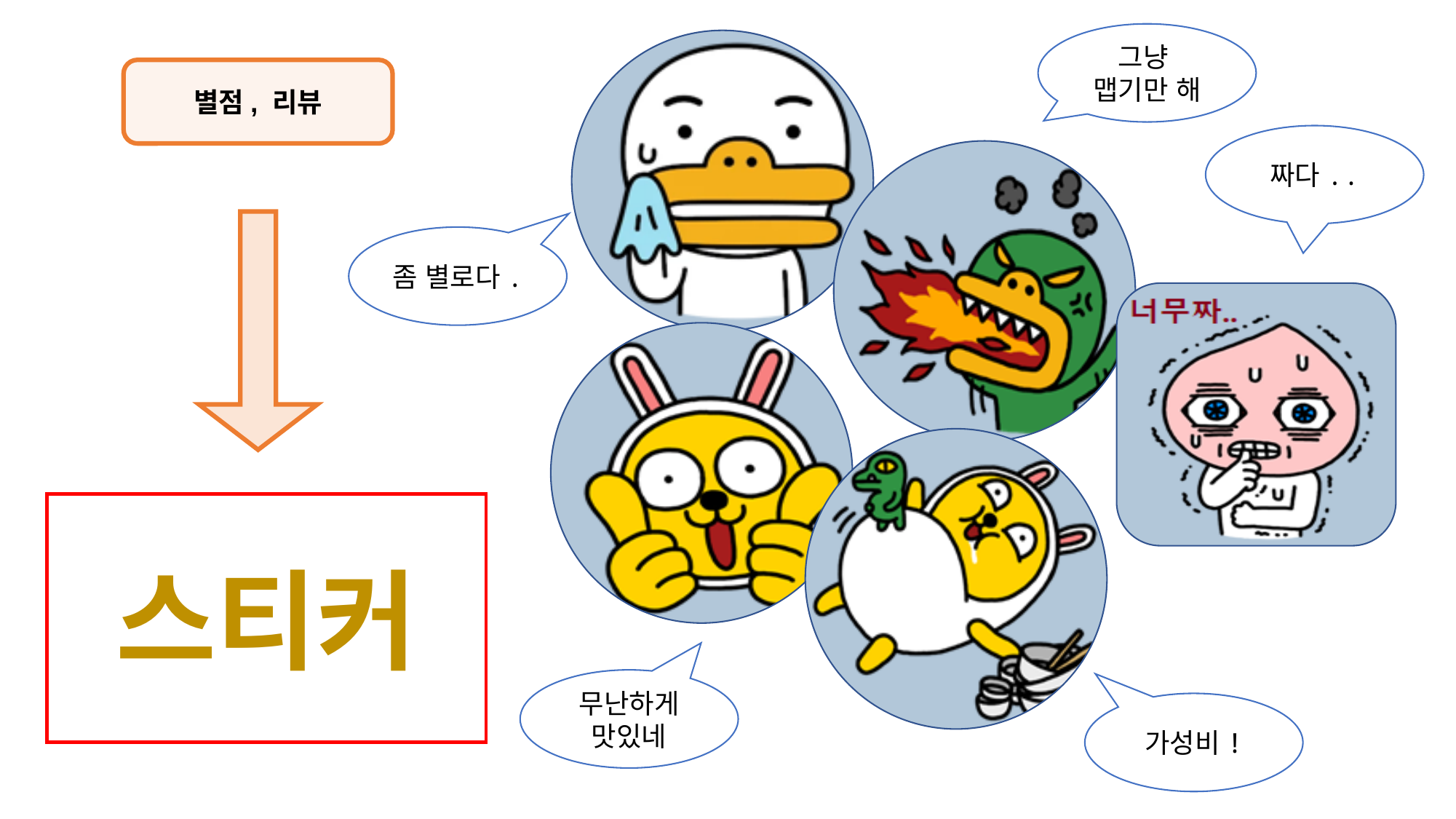

그냥
맵기만 해

별점, 리뷰
짜다..

좀 별로다.

스티커
무난하게 맛있네
가성비!